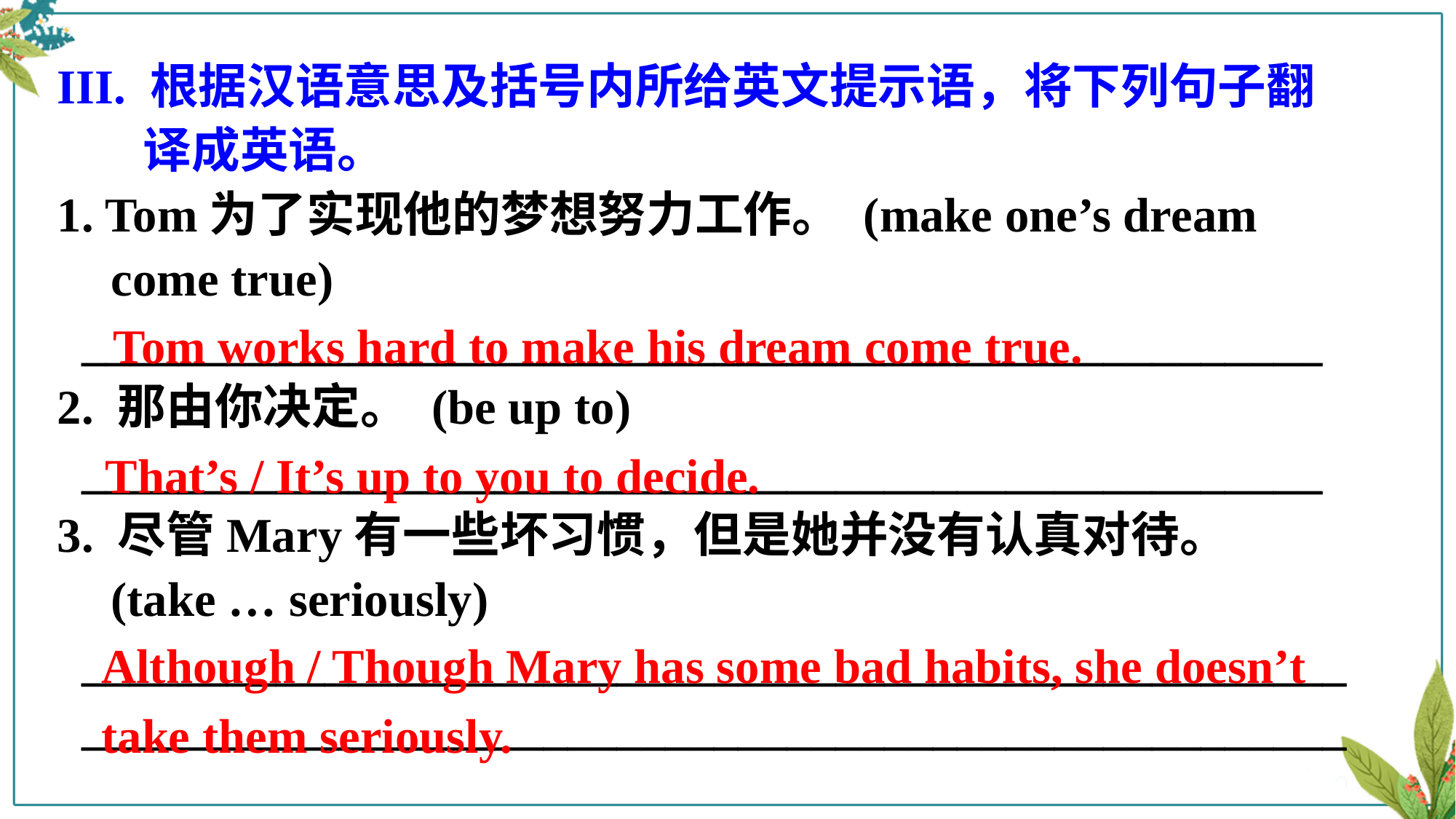

III. 根据汉语意思及括号内所给英文提示语，将下列句子翻译成英语。
1. Tom为了实现他的梦想努力工作。 (make one’s dream come true)
  ___________________________________________________
2. 那由你决定。 (be up to)
  ___________________________________________________
3. 尽管Mary有一些坏习惯，但是她并没有认真对待。   (take … seriously)
  ____________________________________________________
  ____________________________________________________
 Tom works hard to make his dream come true.
That’s / It’s up to you to decide.
Although / Though Mary has some bad habits, she doesn’t take them seriously.